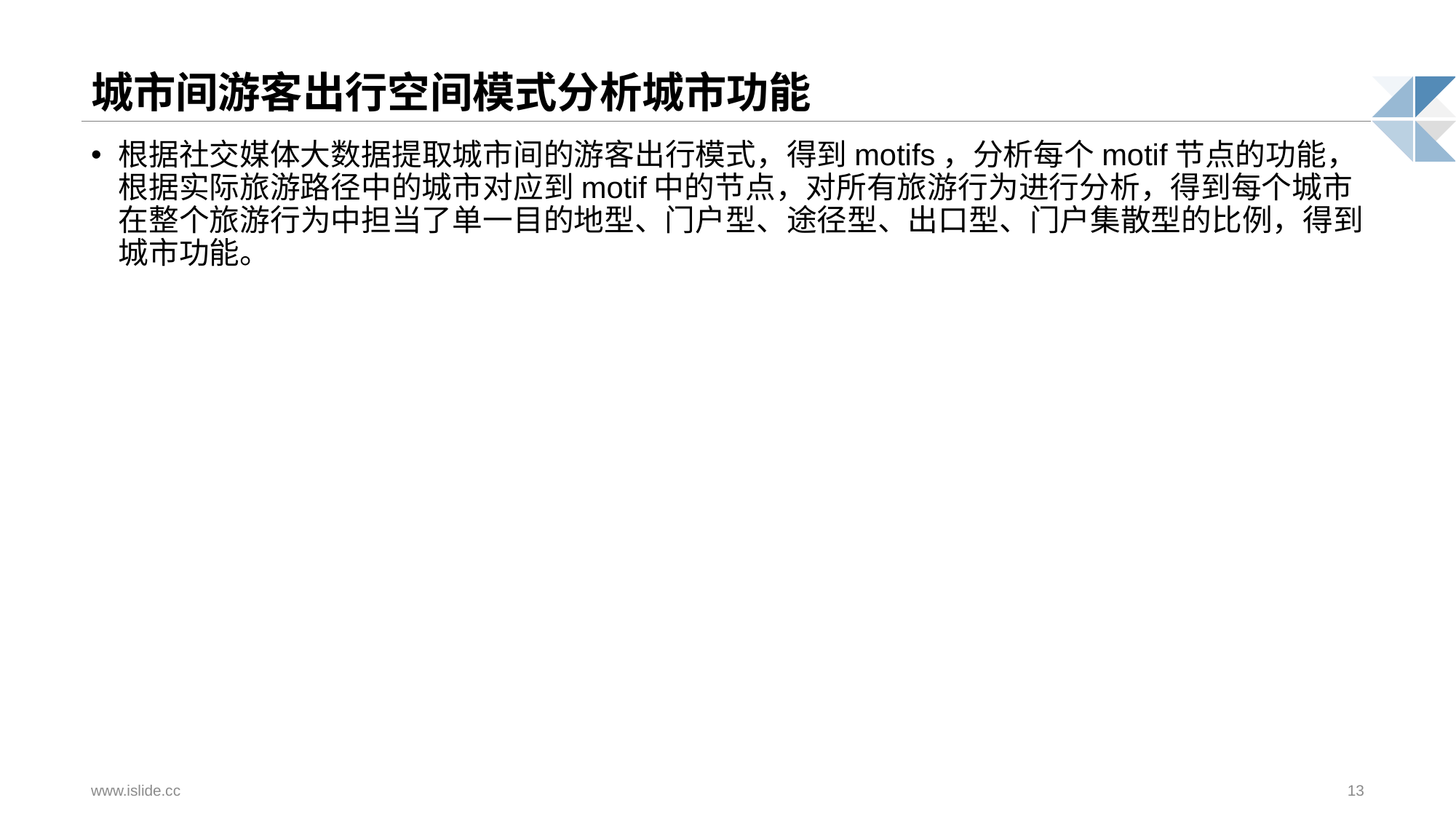

# 城市间游客出行空间模式分析城市功能
根据社交媒体大数据提取城市间的游客出行模式，得到motifs，分析每个motif节点的功能，根据实际旅游路径中的城市对应到motif中的节点，对所有旅游行为进行分析，得到每个城市在整个旅游行为中担当了单一目的地型、门户型、途径型、出口型、门户集散型的比例，得到城市功能。
www.islide.cc
13